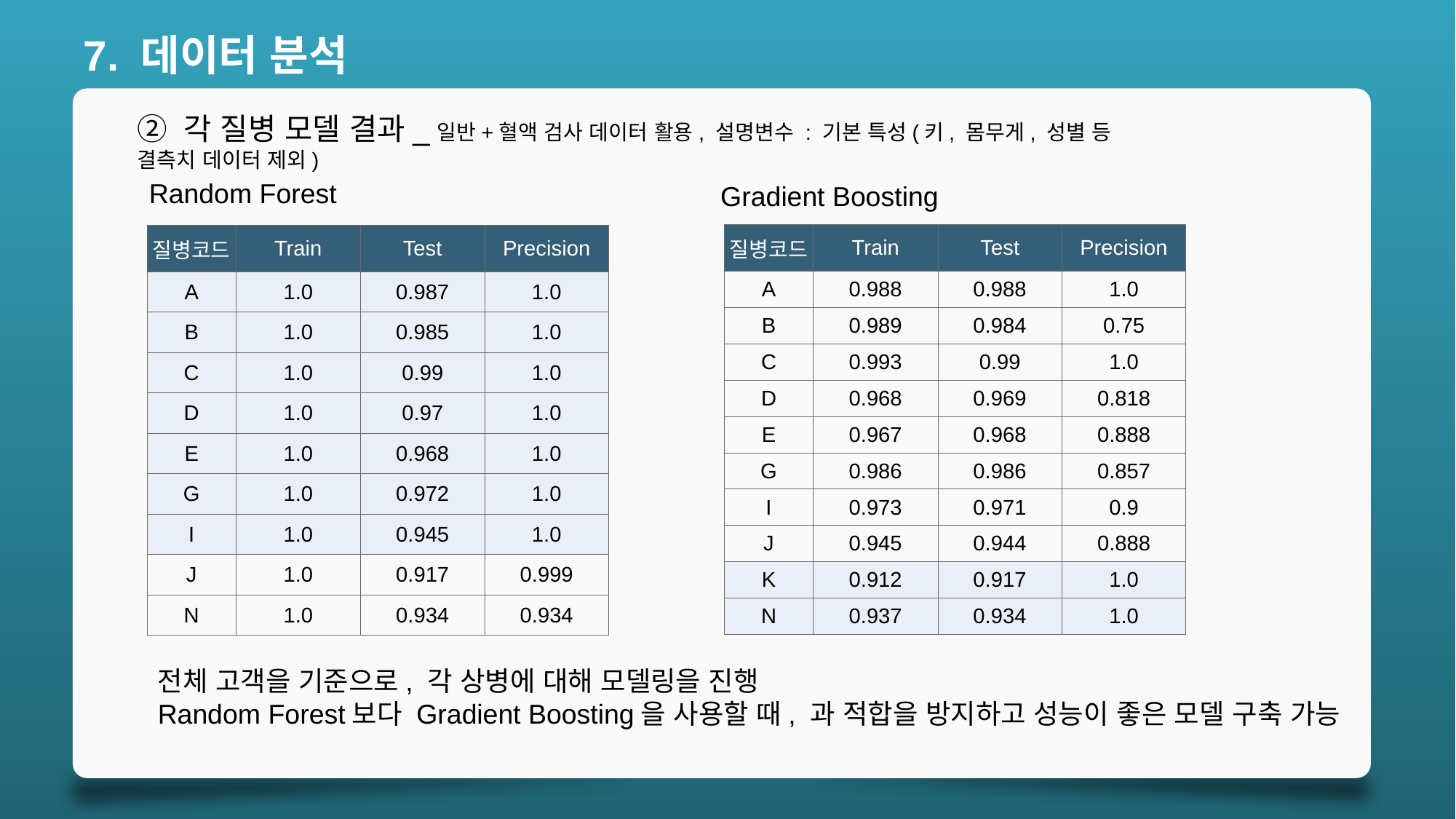

7. 데이터 분석
② 각 질병 모델 결과_일반+혈액 검사 데이터 활용, 설명변수 : 기본 특성(키, 몸무게, 성별 등 결측치 데이터 제외)
Random Forest
Gradient Boosting
| 질병코드 | Train | Test | Precision |
| --- | --- | --- | --- |
| A | 0.988 | 0.988 | 1.0 |
| B | 0.989 | 0.984 | 0.75 |
| C | 0.993 | 0.99 | 1.0 |
| D | 0.968 | 0.969 | 0.818 |
| E | 0.967 | 0.968 | 0.888 |
| G | 0.986 | 0.986 | 0.857 |
| I | 0.973 | 0.971 | 0.9 |
| J | 0.945 | 0.944 | 0.888 |
| K | 0.912 | 0.917 | 1.0 |
| N | 0.937 | 0.934 | 1.0 |
| 질병코드 | Train | Test | Precision |
| --- | --- | --- | --- |
| A | 1.0 | 0.987 | 1.0 |
| B | 1.0 | 0.985 | 1.0 |
| C | 1.0 | 0.99 | 1.0 |
| D | 1.0 | 0.97 | 1.0 |
| E | 1.0 | 0.968 | 1.0 |
| G | 1.0 | 0.972 | 1.0 |
| I | 1.0 | 0.945 | 1.0 |
| J | 1.0 | 0.917 | 0.999 |
| N | 1.0 | 0.934 | 0.934 |

전체 고객을 기준으로, 각 상병에 대해 모델링을 진행
Random Forest보다 Gradient Boosting을 사용할 때, 과 적합을 방지하고 성능이 좋은 모델 구축 가능